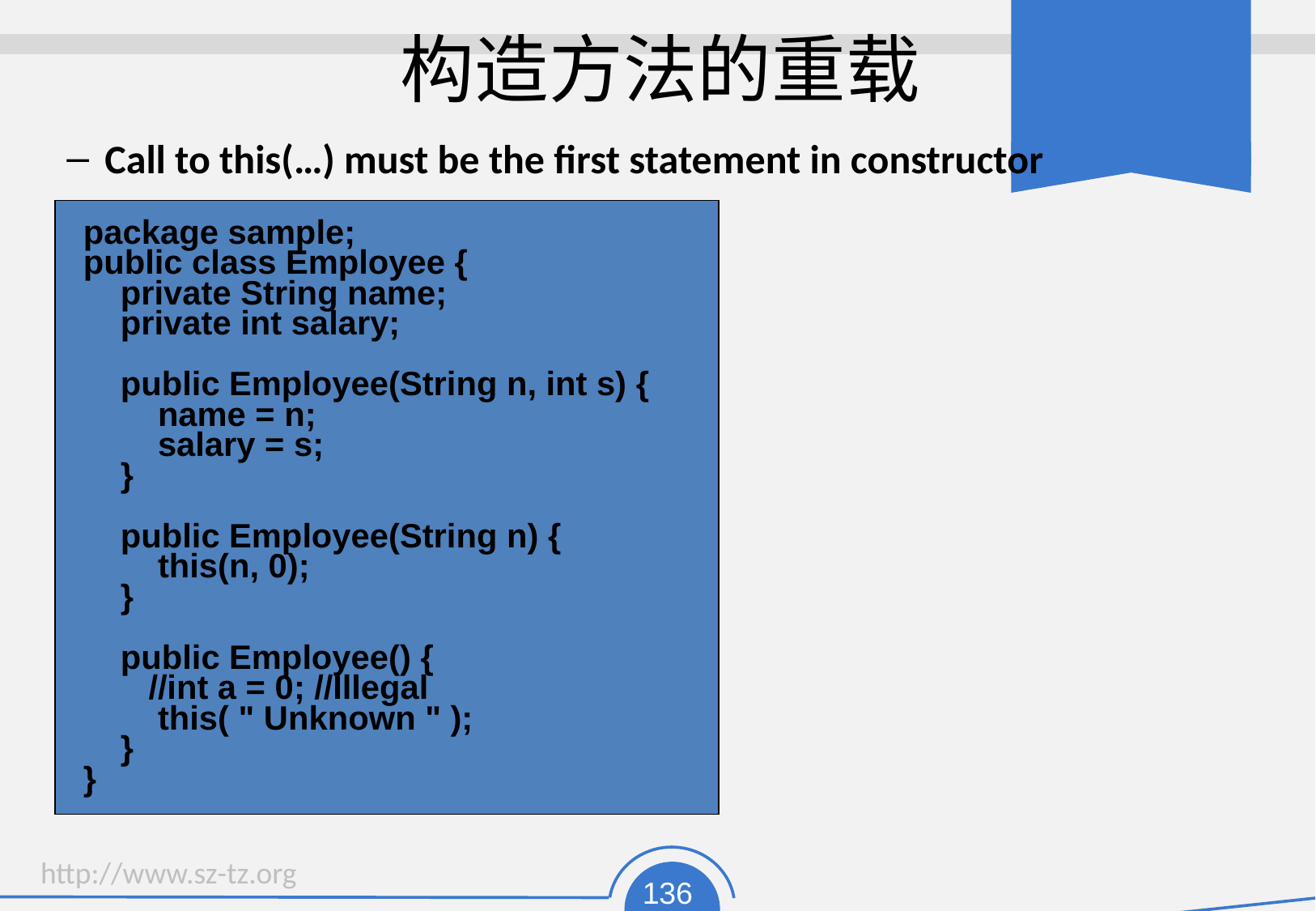

# 构造方法的重载
Call to this(…) must be the first statement in constructor

package sample;
public class Employee {
    private String name;
    private int salary;

    public Employee(String n, int s) {
        name = n;
        salary = s;
    }

    public Employee(String n) {
        this(n, 0);
    }

    public Employee() {
       //int a = 0; //Illegal
        this( " Unknown " );
    }
}